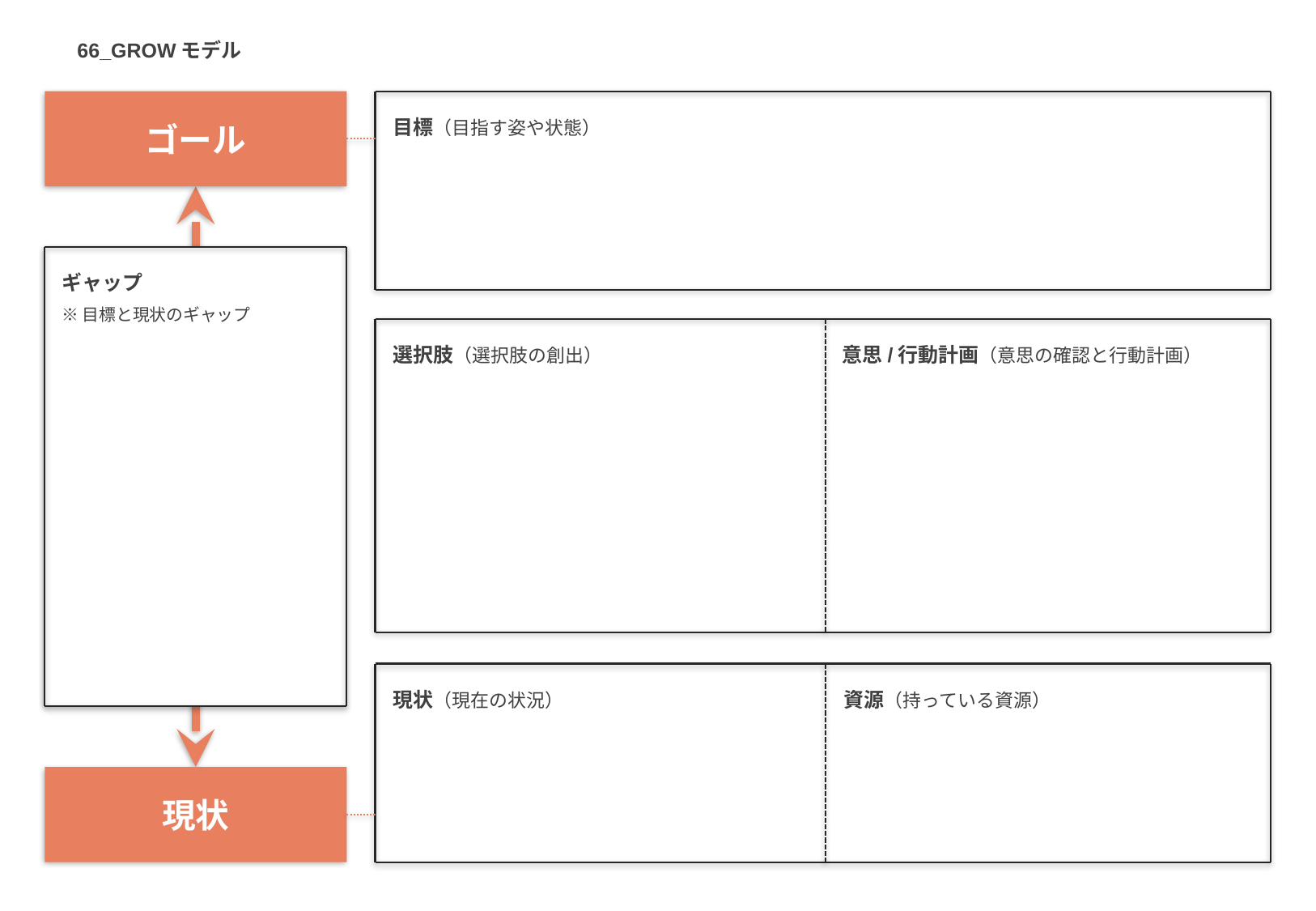

66_GROWモデル
ゴール
目標（目指す姿や状態）

ギャップ
※目標と現状のギャップ
意思/行動計画（意思の確認と行動計画）
選択肢（選択肢の創出）
現状（現在の状況）
資源（持っている資源）
現状